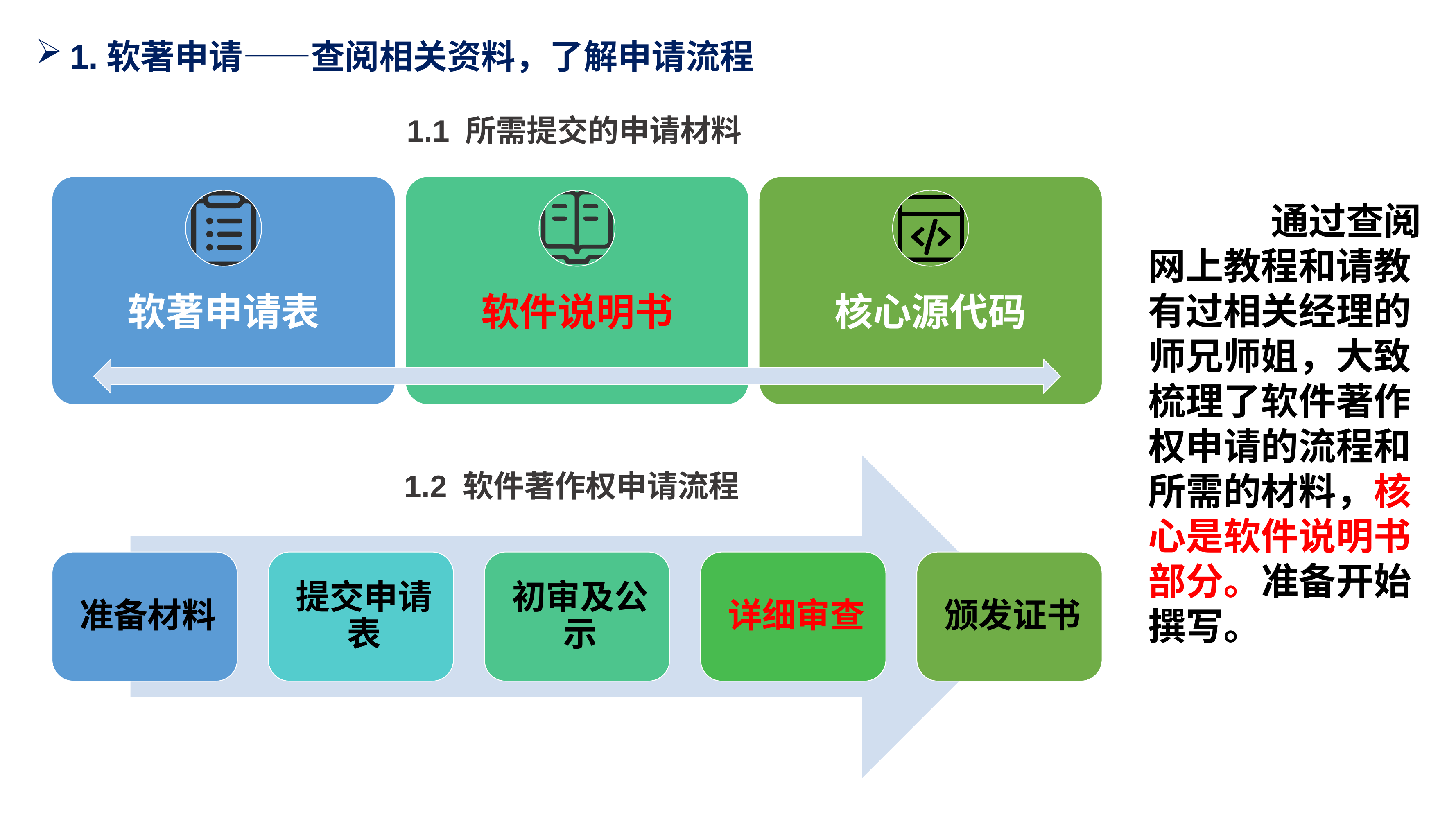

1.软著申请——查阅相关资料，了解申请流程
1.1 所需提交的申请材料
软著申请表
软件说明书
核心源代码
		通过查阅网上教程和请教有过相关经理的师兄师姐，大致梳理了软件著作权申请的流程和所需的材料，核心是软件说明书部分。准备开始撰写。
准备材料
提交申请表
初审及公示
详细审查
颁发证书
1.2 软件著作权申请流程